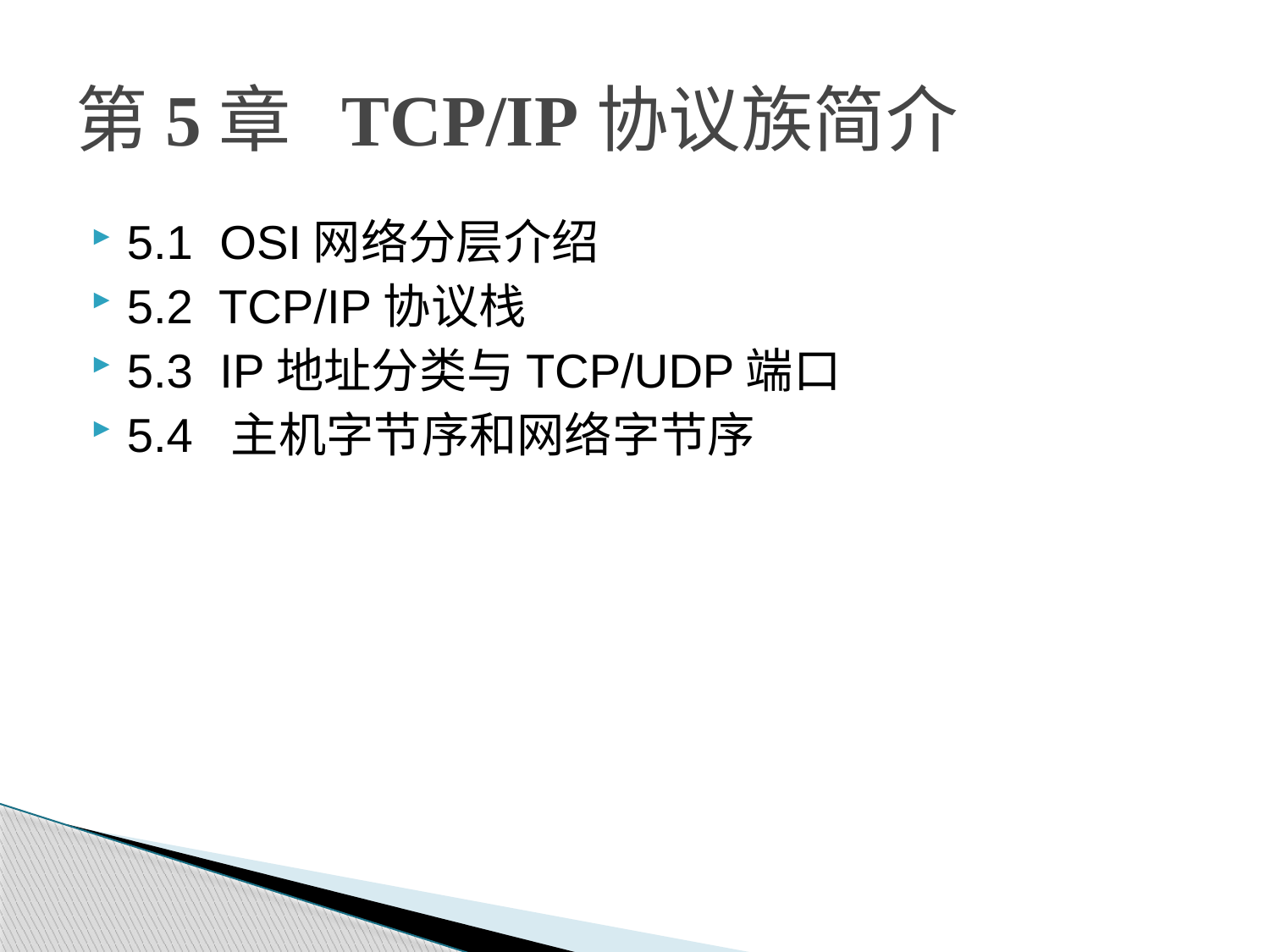

# 第5章  TCP/IP协议族简介
5.1  OSI网络分层介绍
5.2  TCP/IP协议栈
5.3  IP地址分类与TCP/UDP端口
5.4  主机字节序和网络字节序